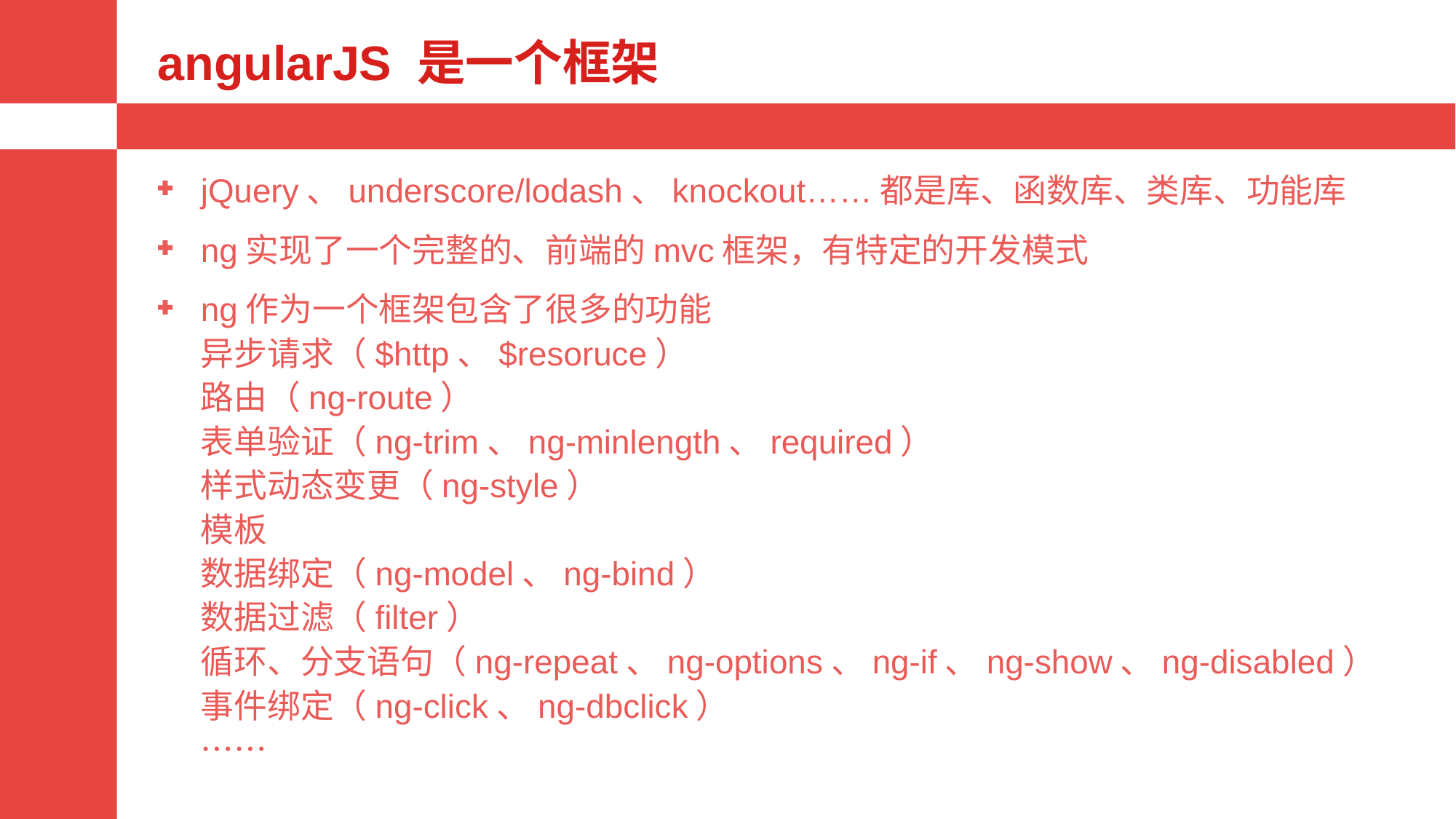

# angularJS 是一个框架
jQuery、underscore/lodash、knockout……都是库、函数库、类库、功能库
ng实现了一个完整的、前端的mvc框架，有特定的开发模式
ng作为一个框架包含了很多的功能
异步请求（$http、$resoruce）
路由（ng-route）
表单验证（ng-trim、ng-minlength、required）
样式动态变更（ng-style）
模板
数据绑定（ng-model、ng-bind）
数据过滤（filter）
循环、分支语句（ng-repeat、ng-options、ng-if、ng-show、ng-disabled）
事件绑定（ng-click、ng-dbclick）
……